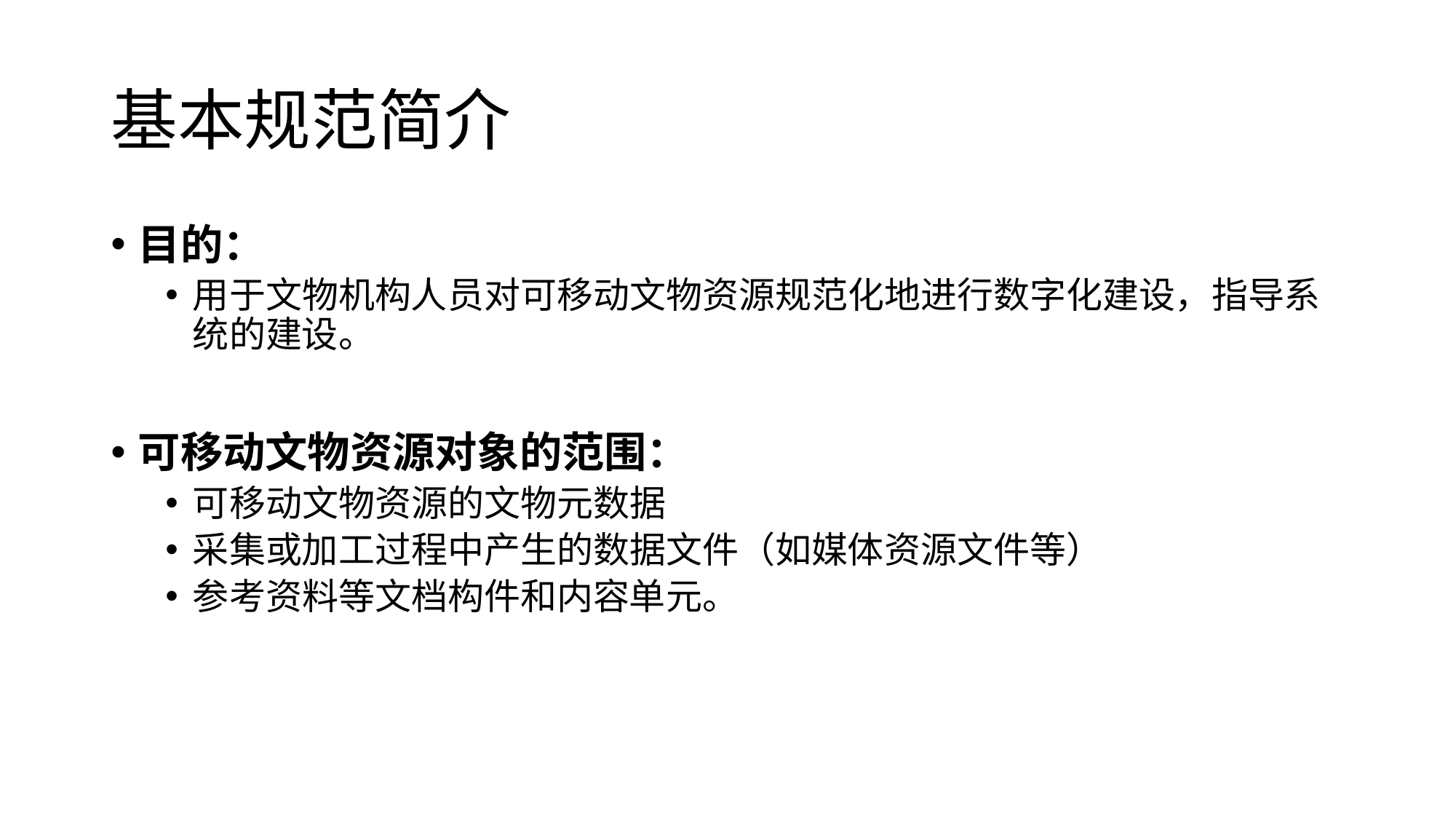

# 基本规范简介
目的：
用于文物机构人员对可移动文物资源规范化地进行数字化建设，指导系统的建设。

可移动文物资源对象的范围：
可移动文物资源的文物元数据
采集或加工过程中产生的数据文件（如媒体资源文件等）
参考资料等文档构件和内容单元。